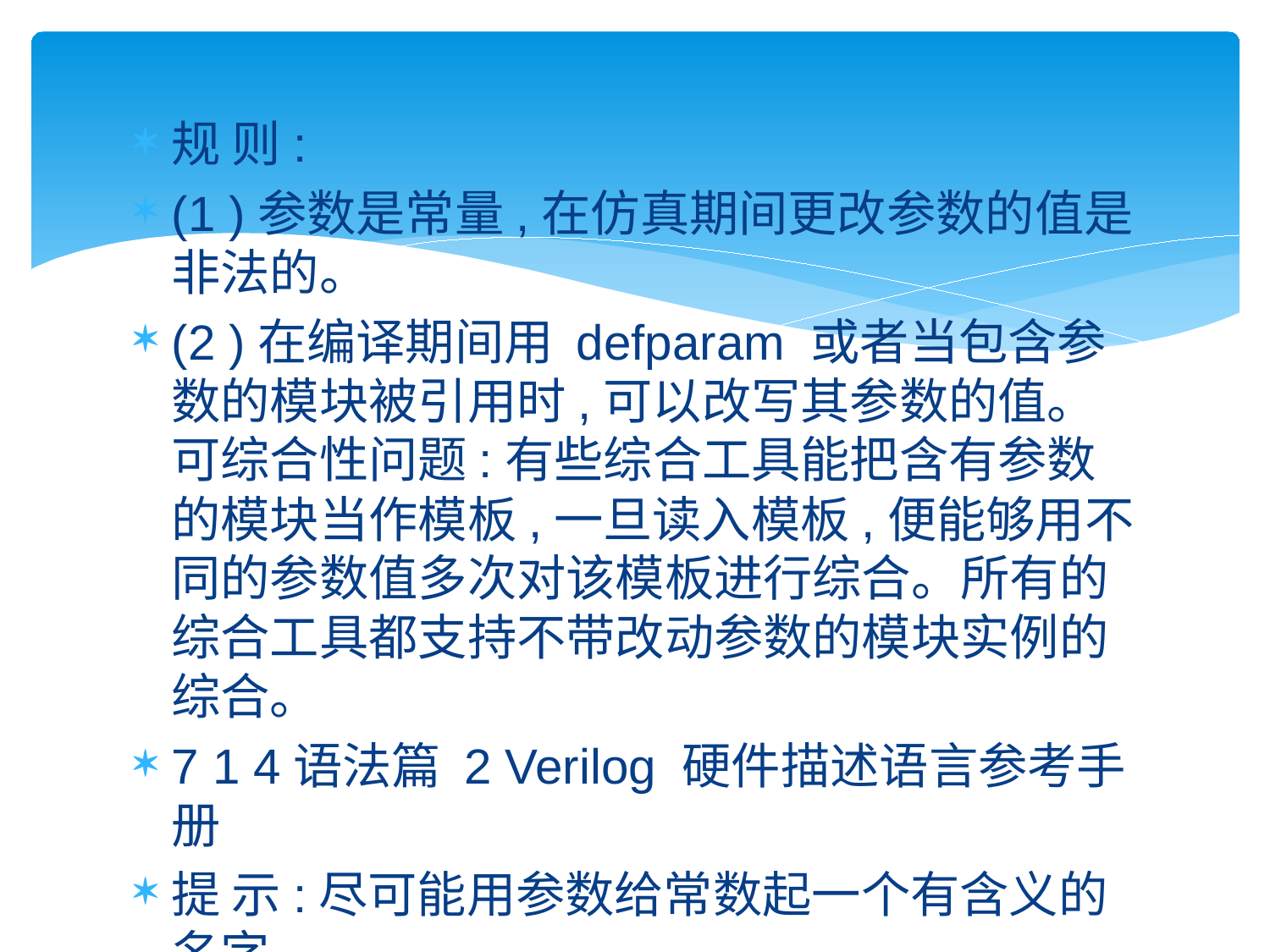

#
规 则:
(1 )参数是常量,在仿真期间更改参数的值是非法的。
(2 )在编译期间用 defparam 或者当包含参数的模块被引用时,可以改写其参数的值。可综合性问题:有些综合工具能把含有参数的模块当作模板,一旦读入模板,便能够用不同的参数值多次对该模板进行综合。所有的综合工具都支持不带改动参数的模块实例的综合。
7 1 4语法篇 2 Verilog 硬件描述语言参考手册
提 示:尽可能用参数给常数起一个有含义的名字。